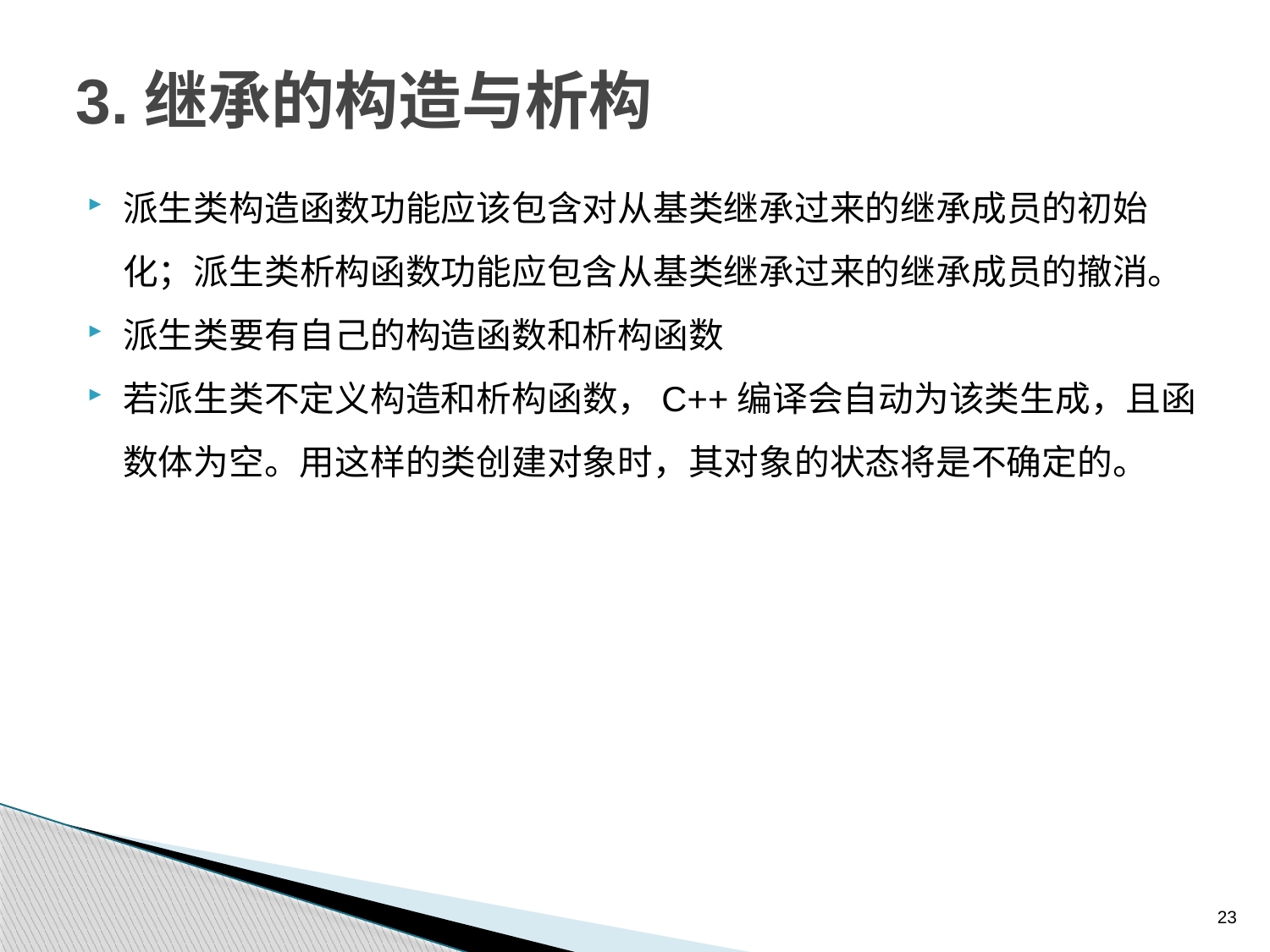

# 3.继承的构造与析构
派生类构造函数功能应该包含对从基类继承过来的继承成员的初始化；派生类析构函数功能应包含从基类继承过来的继承成员的撤消。
派生类要有自己的构造函数和析构函数
若派生类不定义构造和析构函数，C++编译会自动为该类生成，且函数体为空。用这样的类创建对象时，其对象的状态将是不确定的。

23